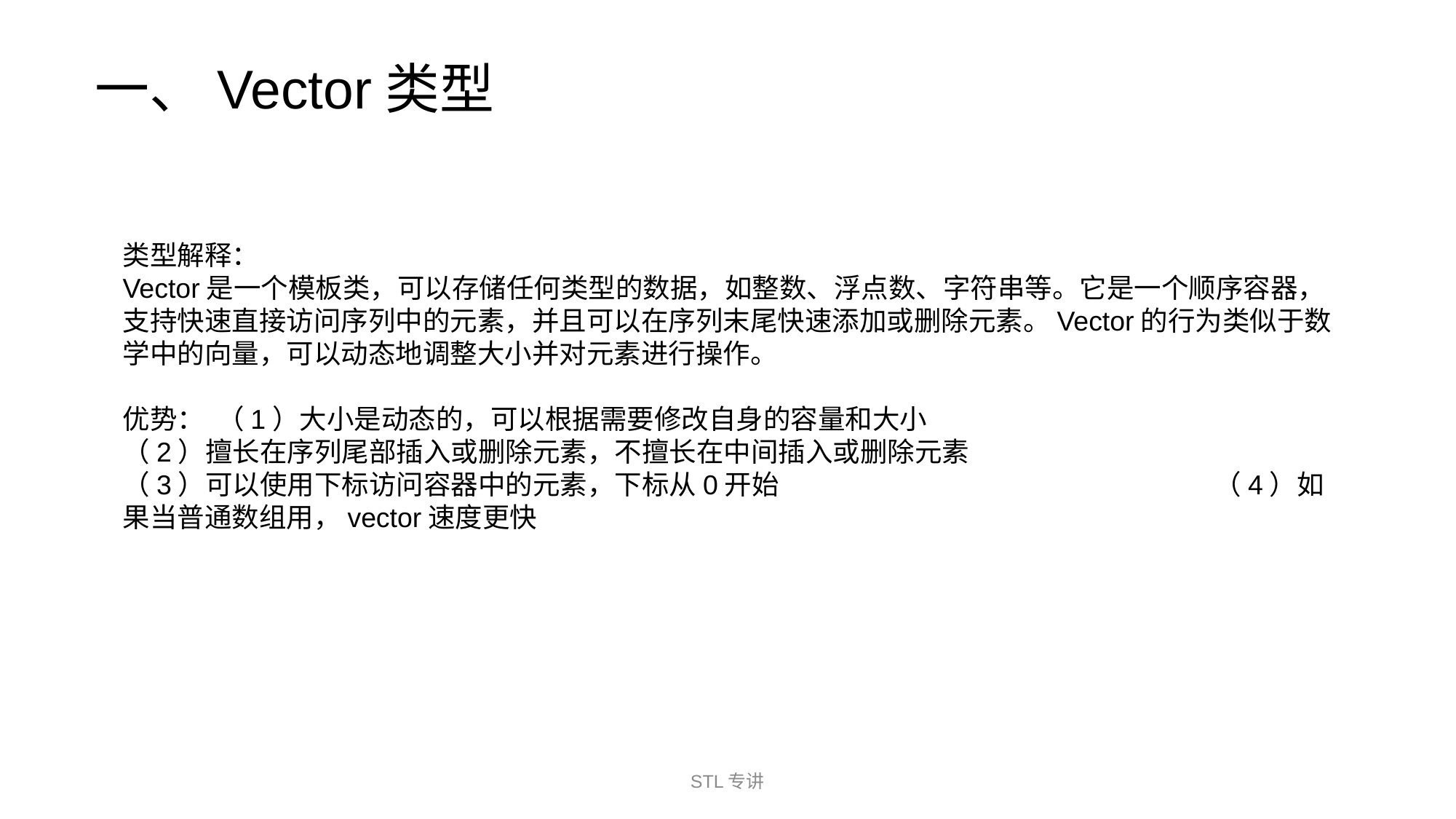

一、Vector类型
类型解释：
Vector是一个模板类，可以存储任何类型的数据，如整数、浮点数、字符串等。它是一个顺序容器，支持快速直接访问序列中的元素，并且可以在序列末尾快速添加或删除元素‌。Vector的行为类似于数学中的向量，可以动态地调整大小并对元素进行操作‌。

优势：  （1）大小是动态的，可以根据需要修改自身的容量和大小                                                        	（2）擅长在序列尾部插入或删除元素，不擅长在中间插入或删除元素                                           	（3）可以使用下标访问容器中的元素，下标从0开始                                                          	（4）如果当普通数组用，vector速度更快

STL专讲
3